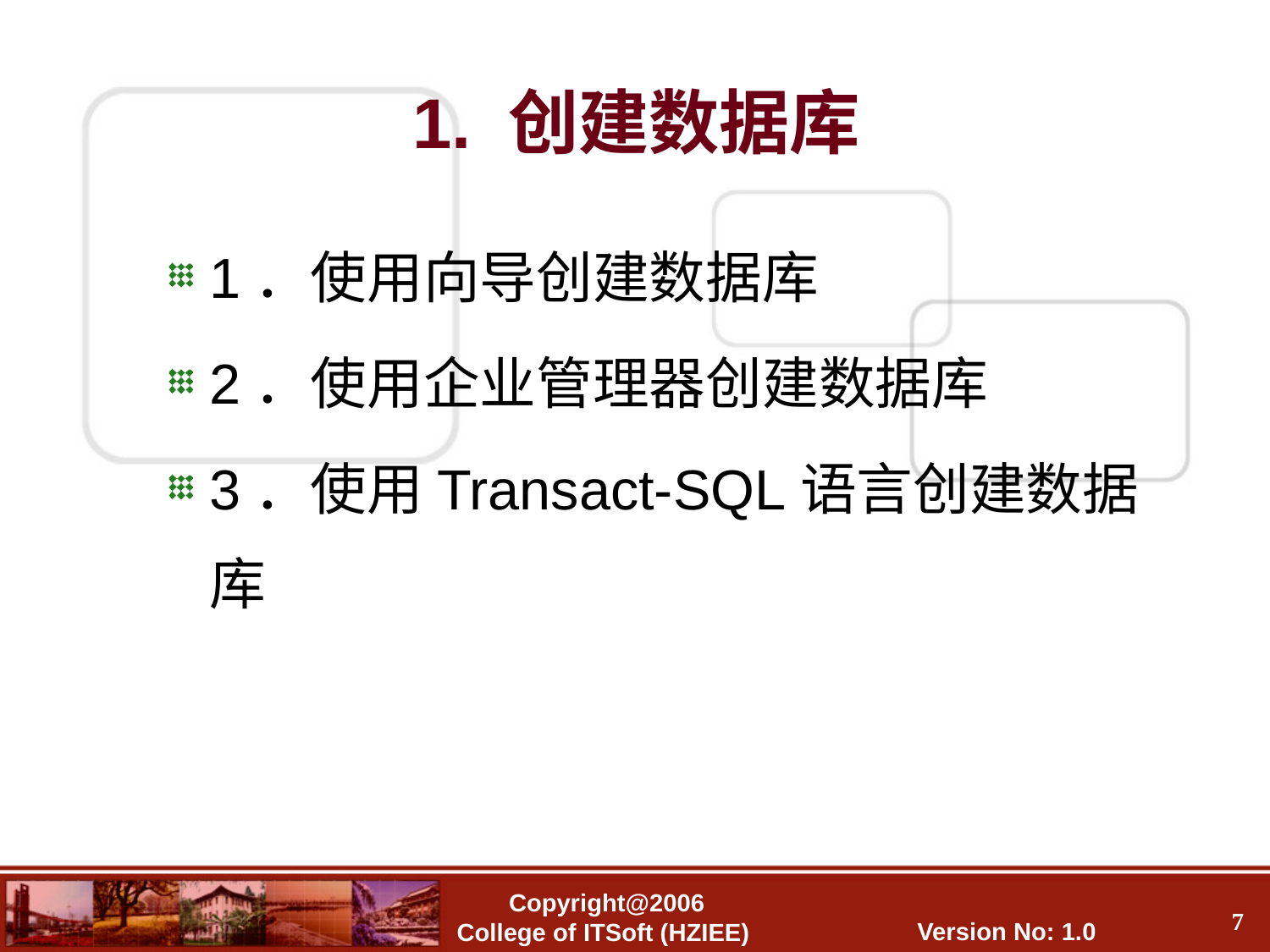

1. 创建数据库
1．使用向导创建数据库
2．使用企业管理器创建数据库
3．使用Transact-SQL语言创建数据库